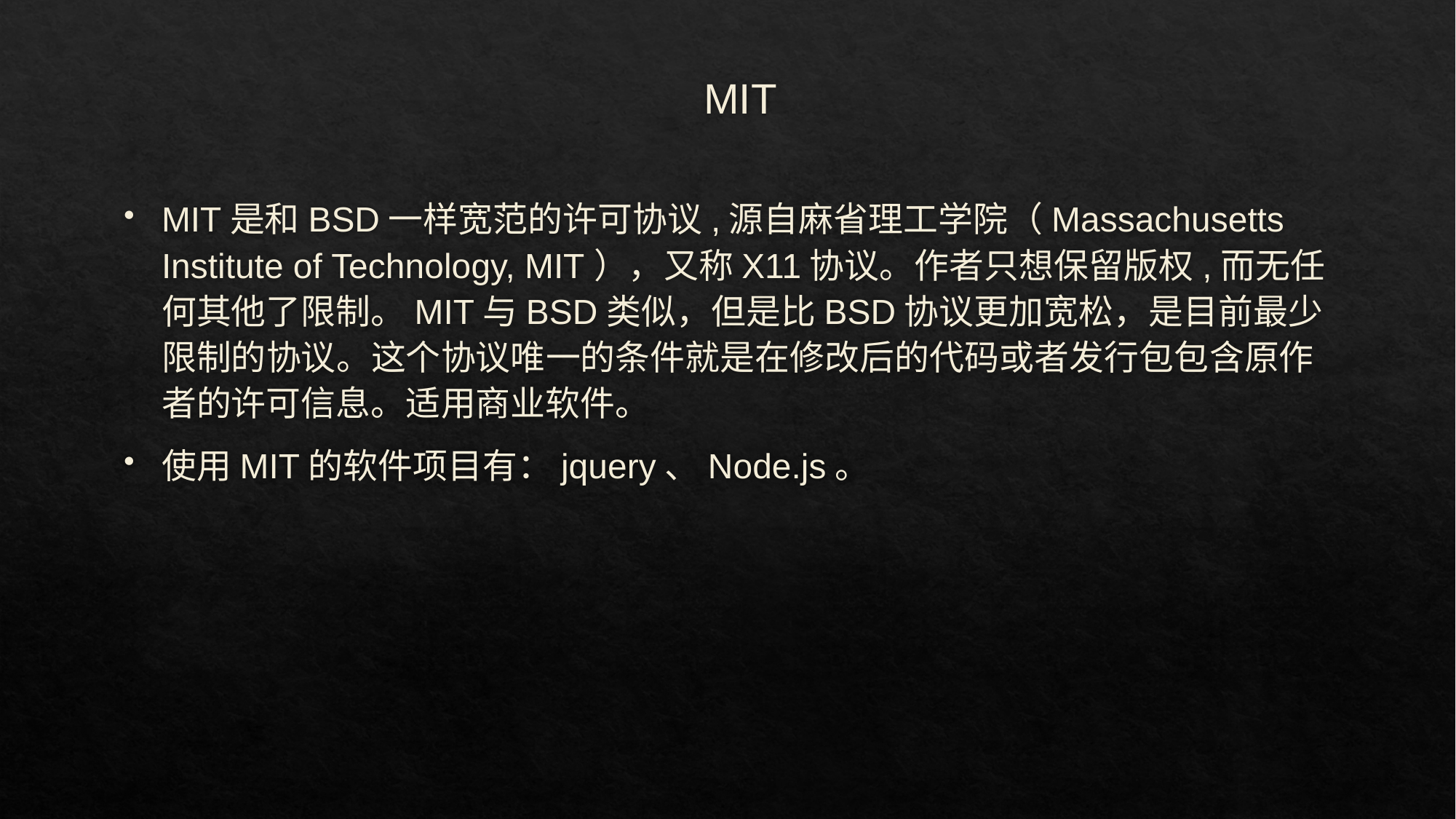

# MIT
MIT是和BSD一样宽范的许可协议,源自麻省理工学院（Massachusetts Institute of Technology, MIT），又称X11协议。作者只想保留版权,而无任何其他了限制。MIT与BSD类似，但是比BSD协议更加宽松，是目前最少限制的协议。这个协议唯一的条件就是在修改后的代码或者发行包包含原作者的许可信息。适用商业软件。
使用MIT的软件项目有：jquery、Node.js。